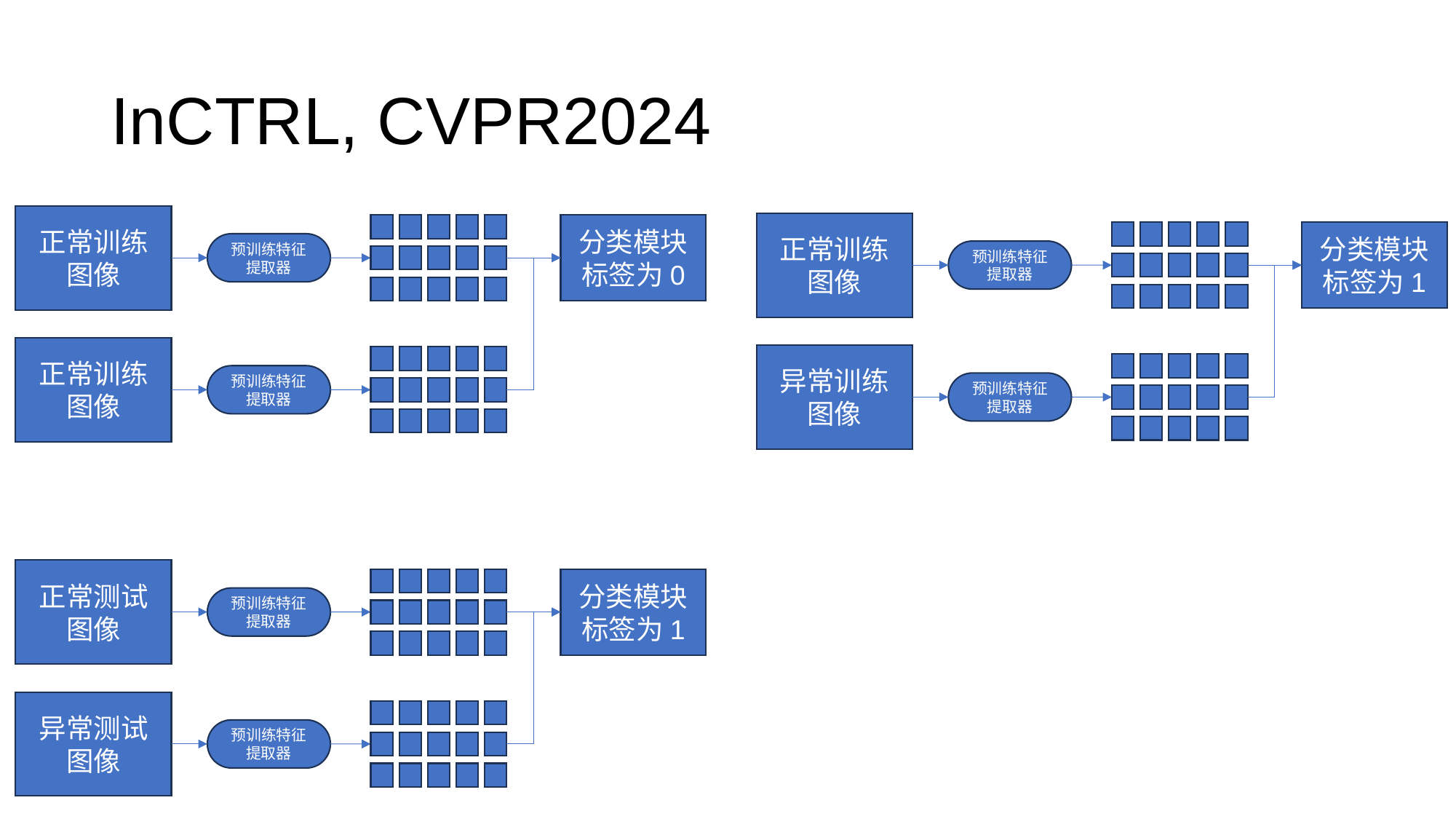

# InCTRL, CVPR2024
正常训练图像
正常训练图像
分类模块
标签为0

分类模块
标签为1

预训练特征提取器
预训练特征提取器
正常训练图像
异常训练图像

预训练特征提取器
预训练特征提取器
正常测试图像
分类模块
标签为1

预训练特征提取器
异常测试图像

预训练特征提取器